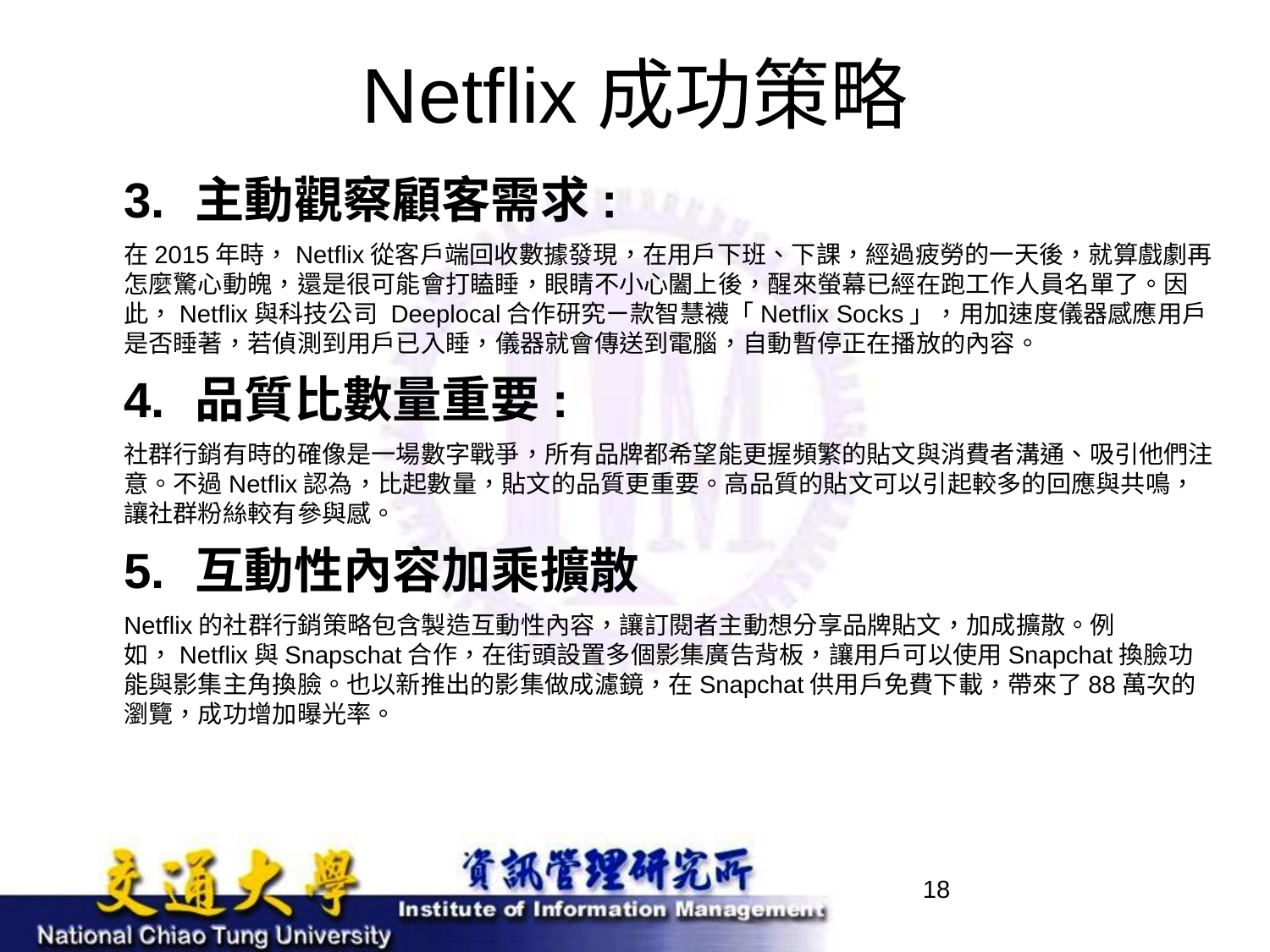

# Netflix成功策略
主動觀察顧客需求:
在2015年時，Netflix從客戶端回收數據發現，在用戶下班、下課，經過疲勞的一天後，就算戲劇再怎麼驚心動魄，還是很可能會打瞌睡，眼睛不小心闔上後，醒來螢幕已經在跑工作人員名單了。因此，Netflix與科技公司 Deeplocal合作研究ㄧ款智慧襪「Netflix Socks」，用加速度儀器感應用戶是否睡著，若偵測到用戶已入睡，儀器就會傳送到電腦，自動暫停正在播放的內容。
品質比數量重要:
社群行銷有時的確像是一場數字戰爭，所有品牌都希望能更握頻繁的貼文與消費者溝通、吸引他們注意。不過Netflix認為，比起數量，貼文的品質更重要。高品質的貼文可以引起較多的回應與共鳴，讓社群粉絲較有參與感。
互動性內容加乘擴散
Netflix的社群行銷策略包含製造互動性內容，讓訂閱者主動想分享品牌貼文，加成擴散。例如，Netflix與Snapschat合作，在街頭設置多個影集廣告背板，讓用戶可以使用Snapchat換臉功能與影集主角換臉。也以新推出的影集做成濾鏡，在Snapchat供用戶免費下載，帶來了88萬次的瀏覽，成功增加曝光率。

18